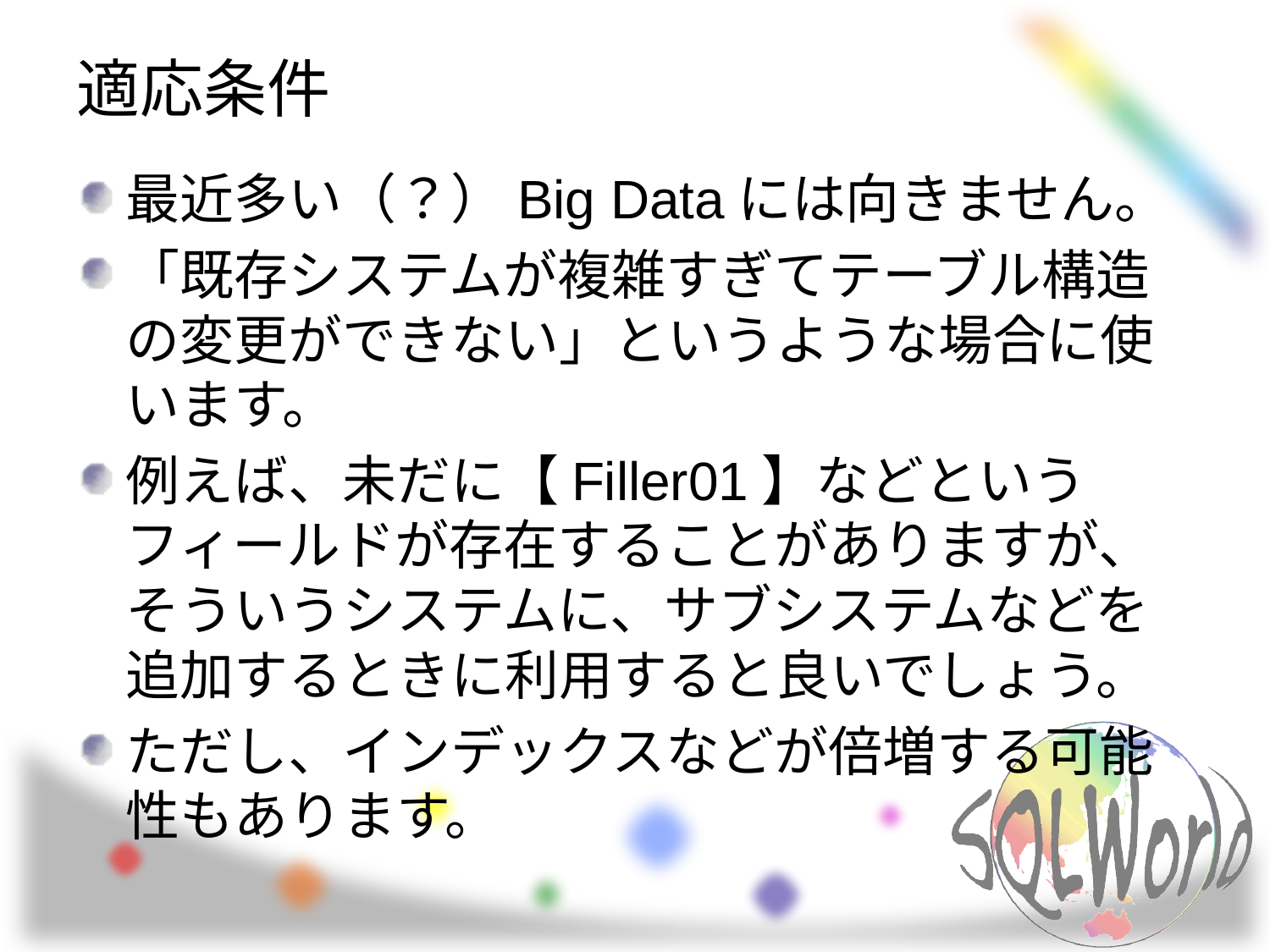

# 適応条件
最近多い（？）Big Dataには向きません。
「既存システムが複雑すぎてテーブル構造の変更ができない」というような場合に使います。
例えば、未だに【Filler01】などというフィールドが存在することがありますが、そういうシステムに、サブシステムなどを追加するときに利用すると良いでしょう。
ただし、インデックスなどが倍増する可能性もあります。